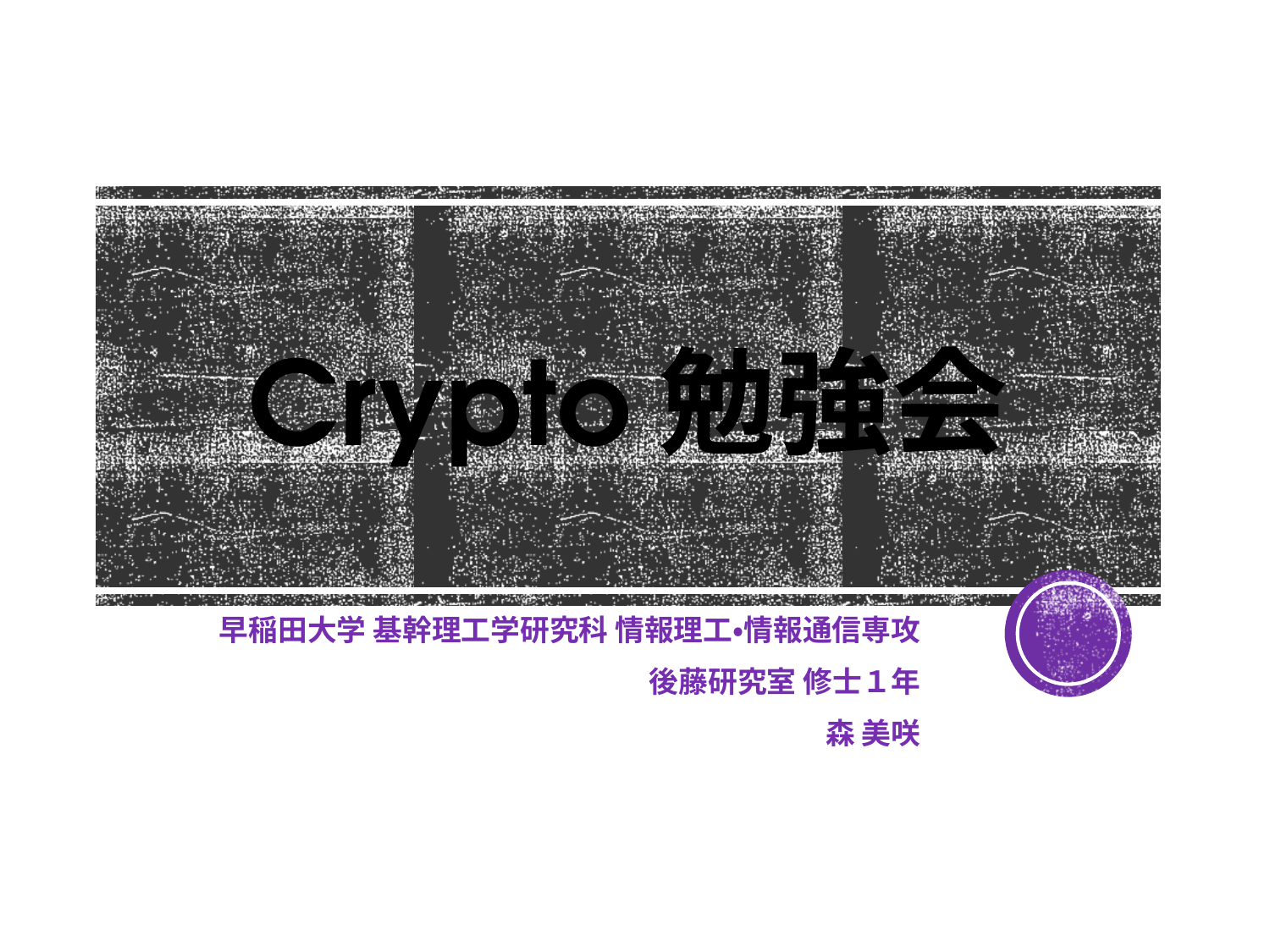

# Crypto勉強会
早稲田大学 基幹理工学研究科 情報理工・情報通信専攻
後藤研究室 修士１年
森 美咲